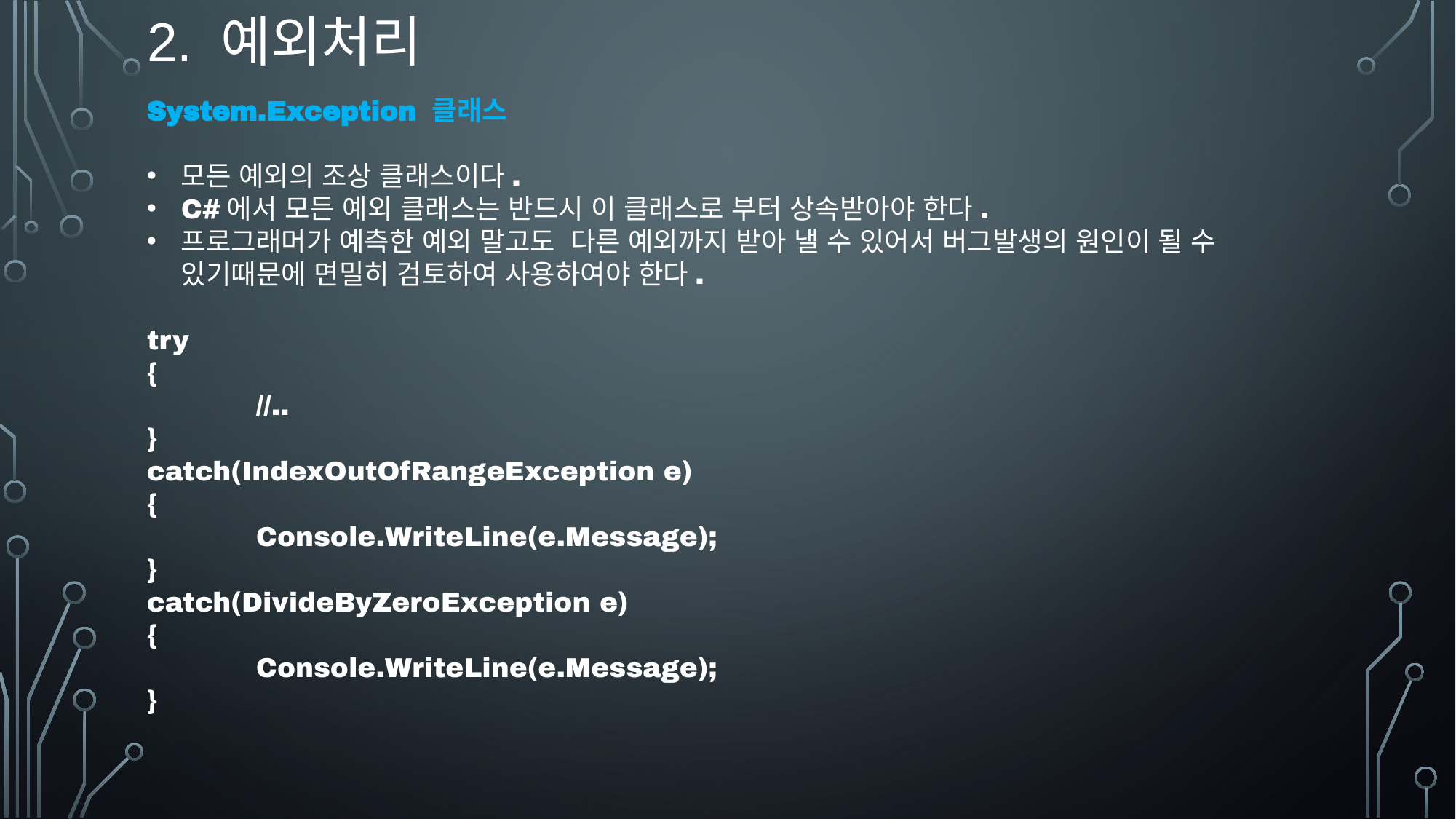

# 2. 예외처리
System.Exception 클래스

모든 예외의 조상 클래스이다.
C#에서 모든 예외 클래스는 반드시 이 클래스로 부터 상속받아야 한다.
프로그래머가 예측한 예외 말고도  다른 예외까지 받아 낼 수 있어서 버그발생의 원인이 될 수 있기때문에 면밀히 검토하여 사용하여야 한다.

try
{
	//..
}
catch(IndexOutOfRangeException e)
{
	Console.WriteLine(e.Message);
}
catch(DivideByZeroException e)
{
	Console.WriteLine(e.Message);
}